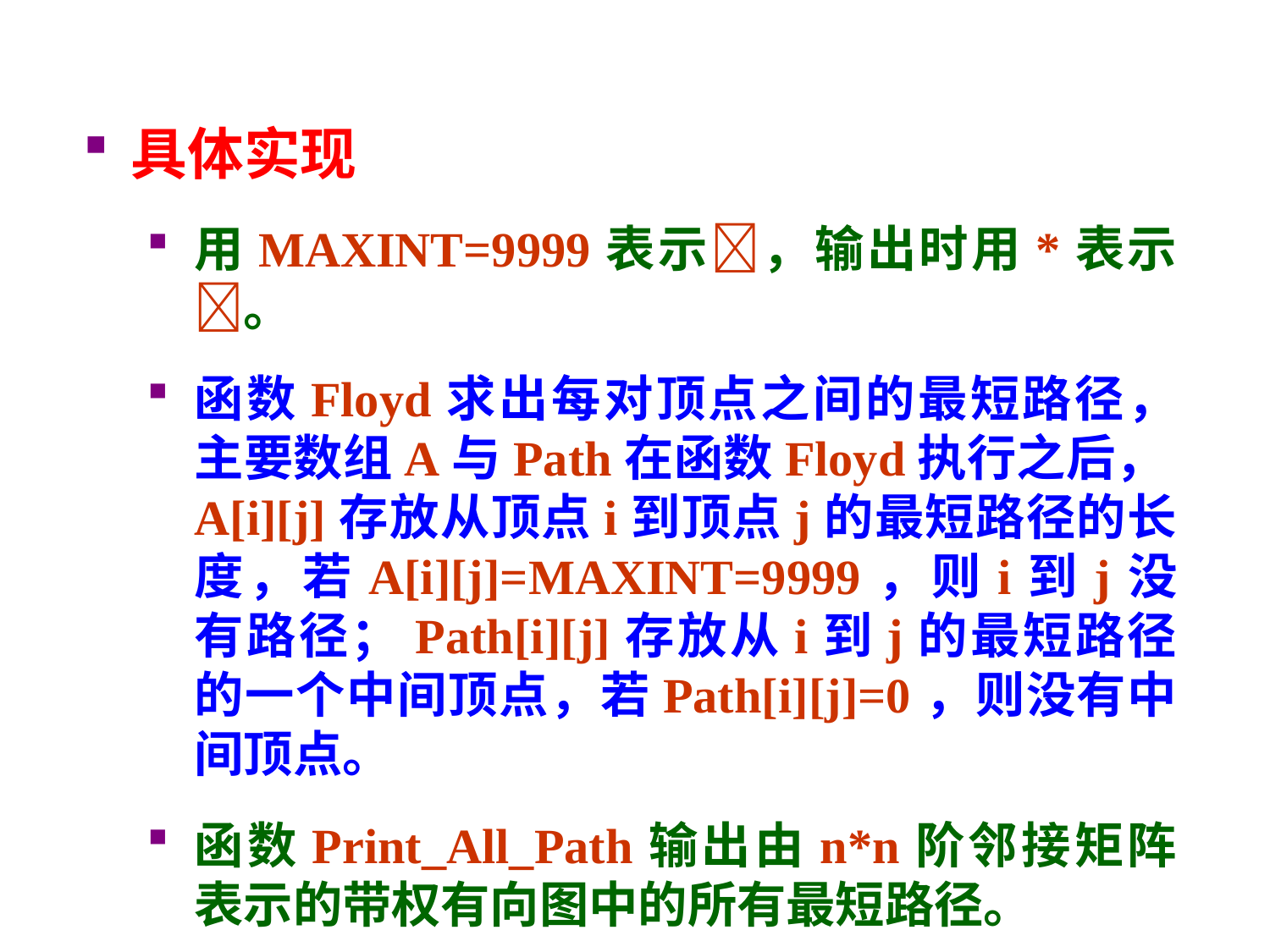

具体实现
用MAXINT=9999表示∞，输出时用*表示∞。
函数Floyd求出每对顶点之间的最短路径，主要数组A与Path在函数Floyd执行之后，A[i][j]存放从顶点i到顶点j的最短路径的长度，若A[i][j]=MAXINT=9999，则i到j没有路径；Path[i][j]存放从i到j的最短路径的一个中间顶点，若Path[i][j]=0，则没有中间顶点。
函数Print_All_Path输出由n*n阶邻接矩阵表示的带权有向图中的所有最短路径。
157